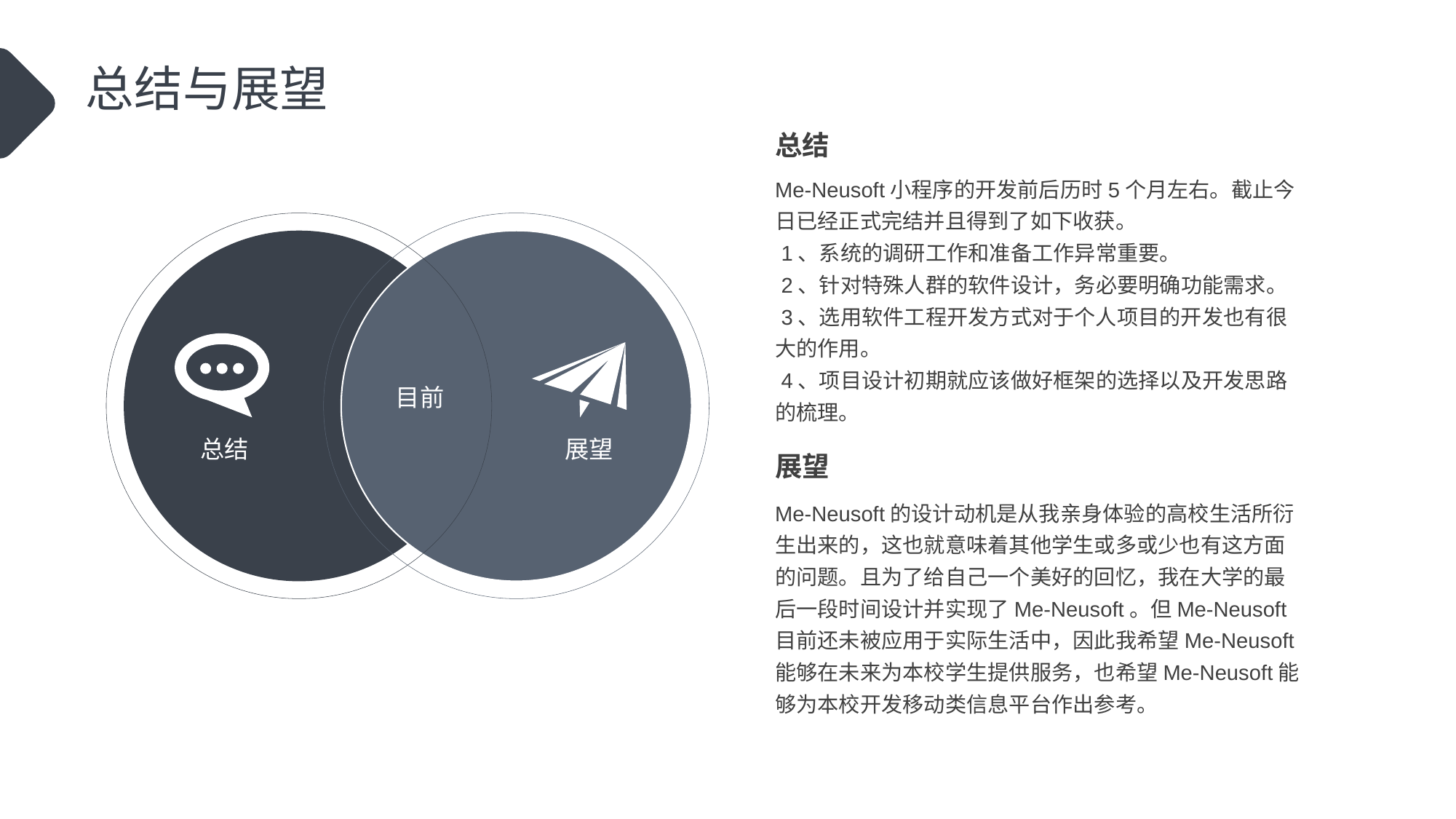

总结与展望

总结
Me-Neusoft小程序的开发前后历时5个月左右。截止今日已经正式完结并且得到了如下收获。
 1、系统的调研工作和准备工作异常重要。
 2、针对特殊人群的软件设计，务必要明确功能需求。
 3、选用软件工程开发方式对于个人项目的开发也有很大的作用。
 4、项目设计初期就应该做好框架的选择以及开发思路的梳理。

目前
总结
展望
展望
Me-Neusoft的设计动机是从我亲身体验的高校生活所衍生出来的，这也就意味着其他学生或多或少也有这方面的问题。且为了给自己一个美好的回忆，我在大学的最后一段时间设计并实现了Me-Neusoft。但Me-Neusoft目前还未被应用于实际生活中，因此我希望Me-Neusoft能够在未来为本校学生提供服务，也希望Me-Neusoft能够为本校开发移动类信息平台作出参考。